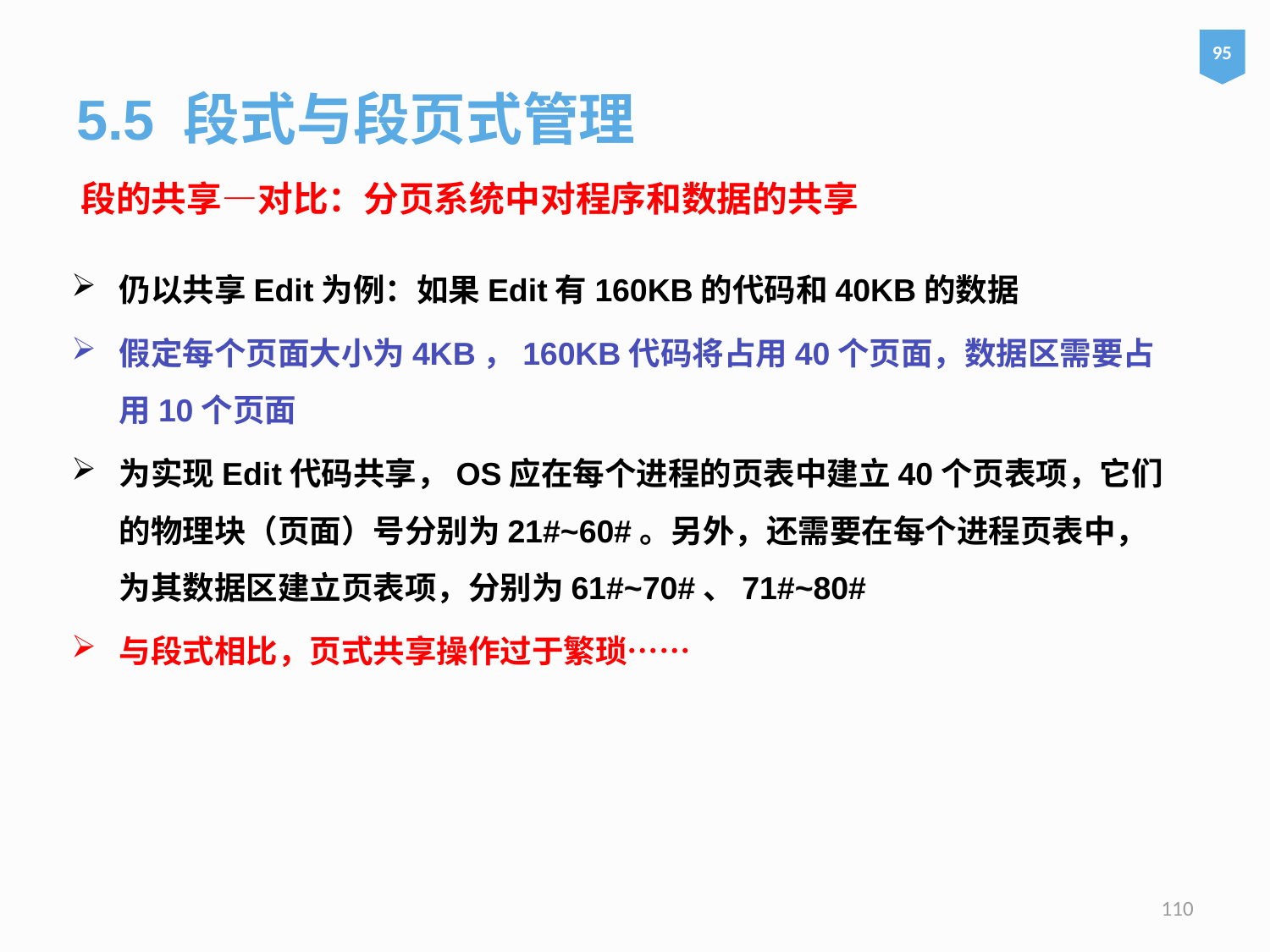

95
5.5 段式与段页式管理
段的共享—对比：分页系统中对程序和数据的共享

仍以共享Edit为例：如果Edit有160KB的代码和40KB的数据
假定每个页面大小为4KB，160KB代码将占用40个页面，数据区需要占用10个页面
为实现Edit代码共享，OS应在每个进程的页表中建立40个页表项，它们的物理块（页面）号分别为21#~60#。另外，还需要在每个进程页表中，为其数据区建立页表项，分别为61#~70#、71#~80#
与段式相比，页式共享操作过于繁琐……

110